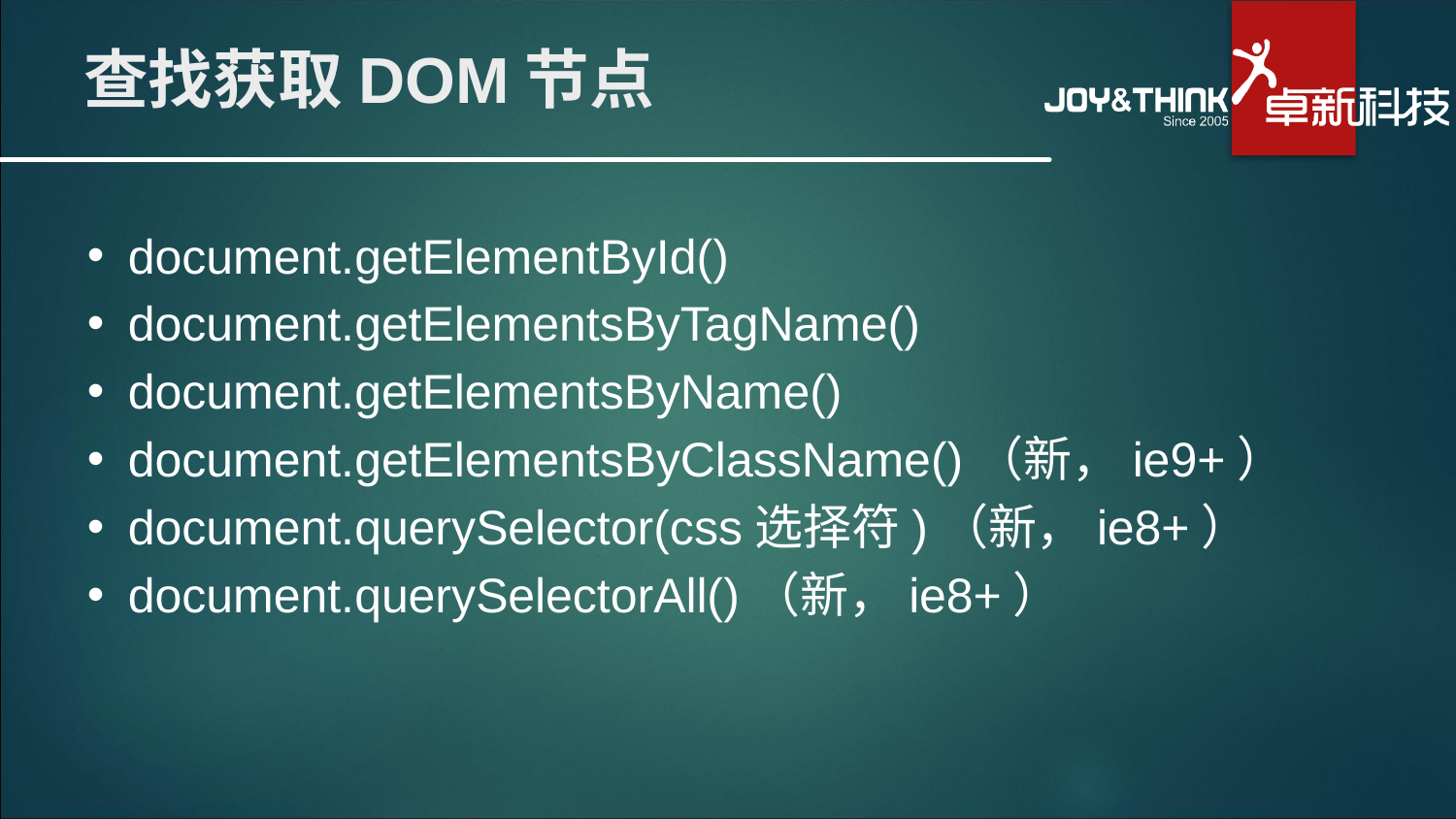

# 查找获取DOM节点
document.getElementById()
document.getElementsByTagName()
document.getElementsByName()
document.getElementsByClassName()（新，ie9+）
document.querySelector(css选择符)（新，ie8+）
document.querySelectorAll()（新，ie8+）